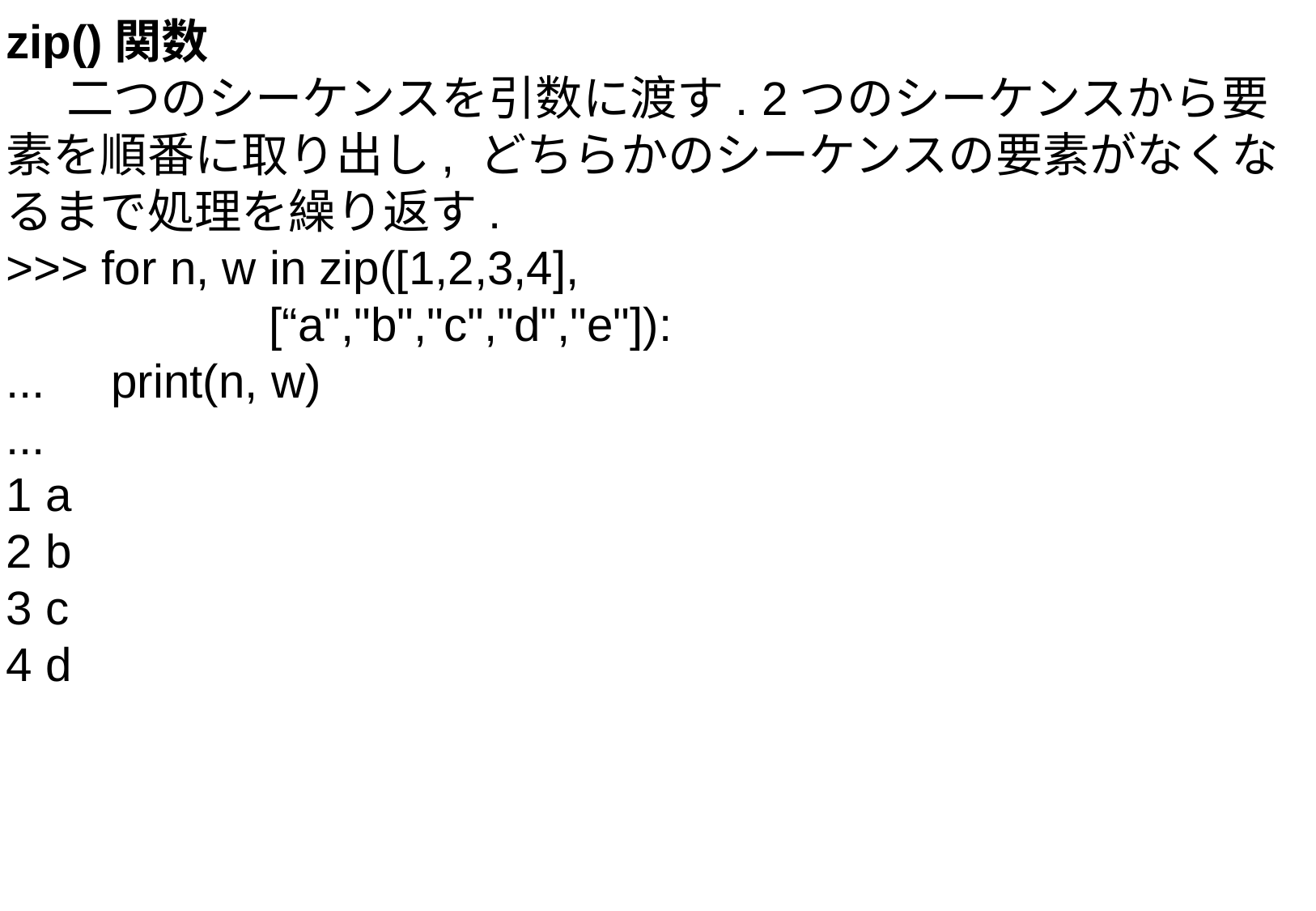

zip()関数
二つのシーケンスを引数に渡す. 2つのシーケンスから要素を順番に取り出し, どちらかのシーケンスの要素がなくなるまで処理を繰り返す.
>>> for n, w in zip([1,2,3,4],
                    [“a","b","c","d","e"]):
...     print(n, w)
...
1 a
2 b
3 c
4 d